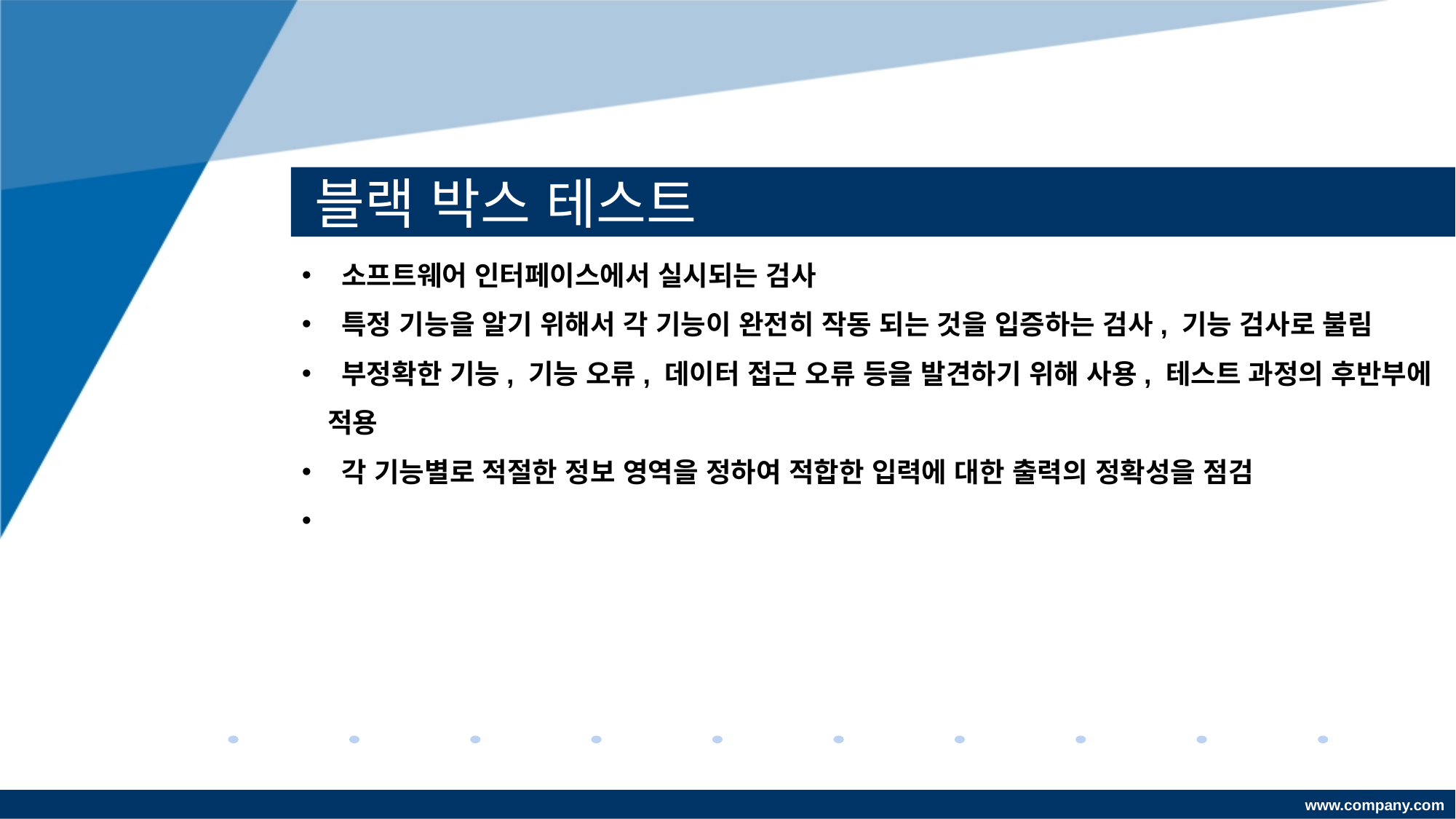

# 블랙 박스 테스트
 소프트웨어 인터페이스에서 실시되는 검사
 특정 기능을 알기 위해서 각 기능이 완전히 작동 되는 것을 입증하는 검사, 기능 검사로 불림
 부정확한 기능, 기능 오류, 데이터 접근 오류 등을 발견하기 위해 사용, 테스트 과정의 후반부에 적용
 각 기능별로 적절한 정보 영역을 정하여 적합한 입력에 대한 출력의 정확성을 점검